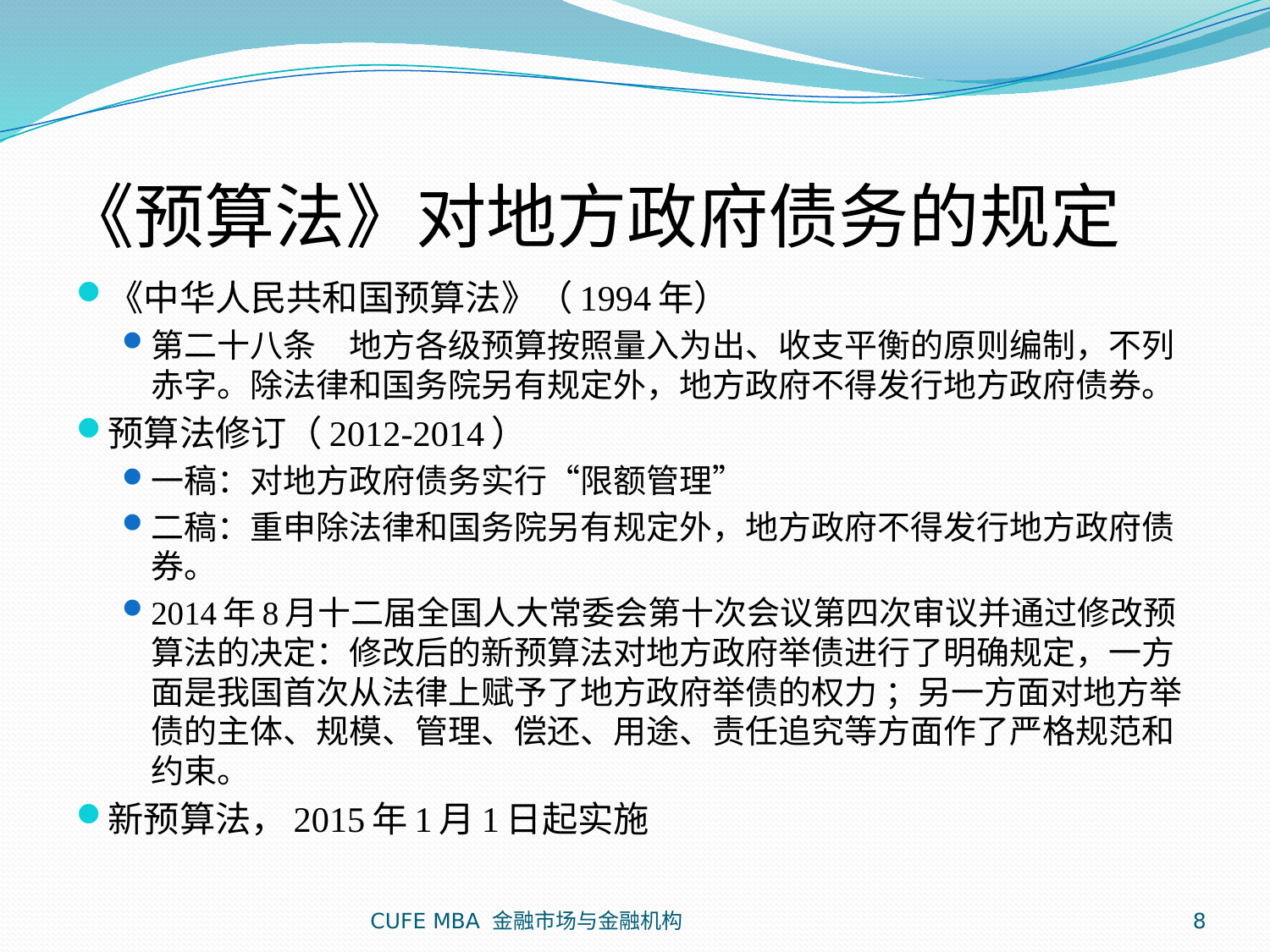

# 《预算法》对地方政府债务的规定
《中华人民共和国预算法》（1994年）
第二十八条　地方各级预算按照量入为出、收支平衡的原则编制，不列赤字。除法律和国务院另有规定外，地方政府不得发行地方政府债券。
预算法修订（2012-2014）
一稿：对地方政府债务实行“限额管理”
二稿：重申除法律和国务院另有规定外，地方政府不得发行地方政府债券。
2014年8月十二届全国人大常委会第十次会议第四次审议并通过修改预算法的决定：修改后的新预算法对地方政府举债进行了明确规定，一方面是我国首次从法律上赋予了地方政府举债的权力 ；另一方面对地方举债的主体、规模、管理、偿还、用途、责任追究等方面作了严格规范和约束。
新预算法，2015年1月1日起实施
CUFE MBA 金融市场与金融机构
8